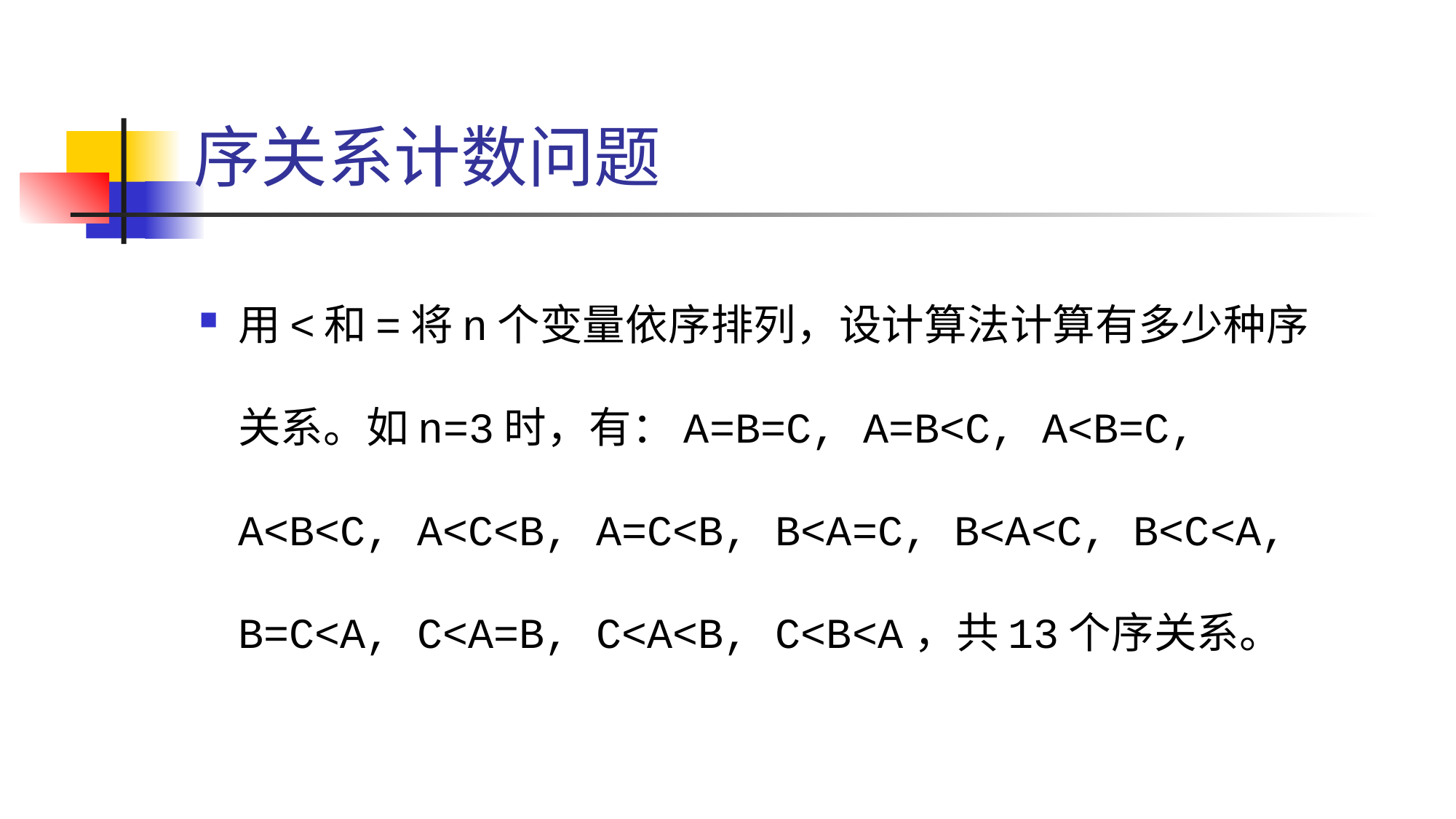

# 序关系计数问题
用<和=将n个变量依序排列，设计算法计算有多少种序关系。如n=3时，有：A=B=C, A=B<C, A<B=C, A<B<C, A<C<B, A=C<B, B<A=C, B<A<C, B<C<A, B=C<A, C<A=B, C<A<B, C<B<A，共13个序关系。